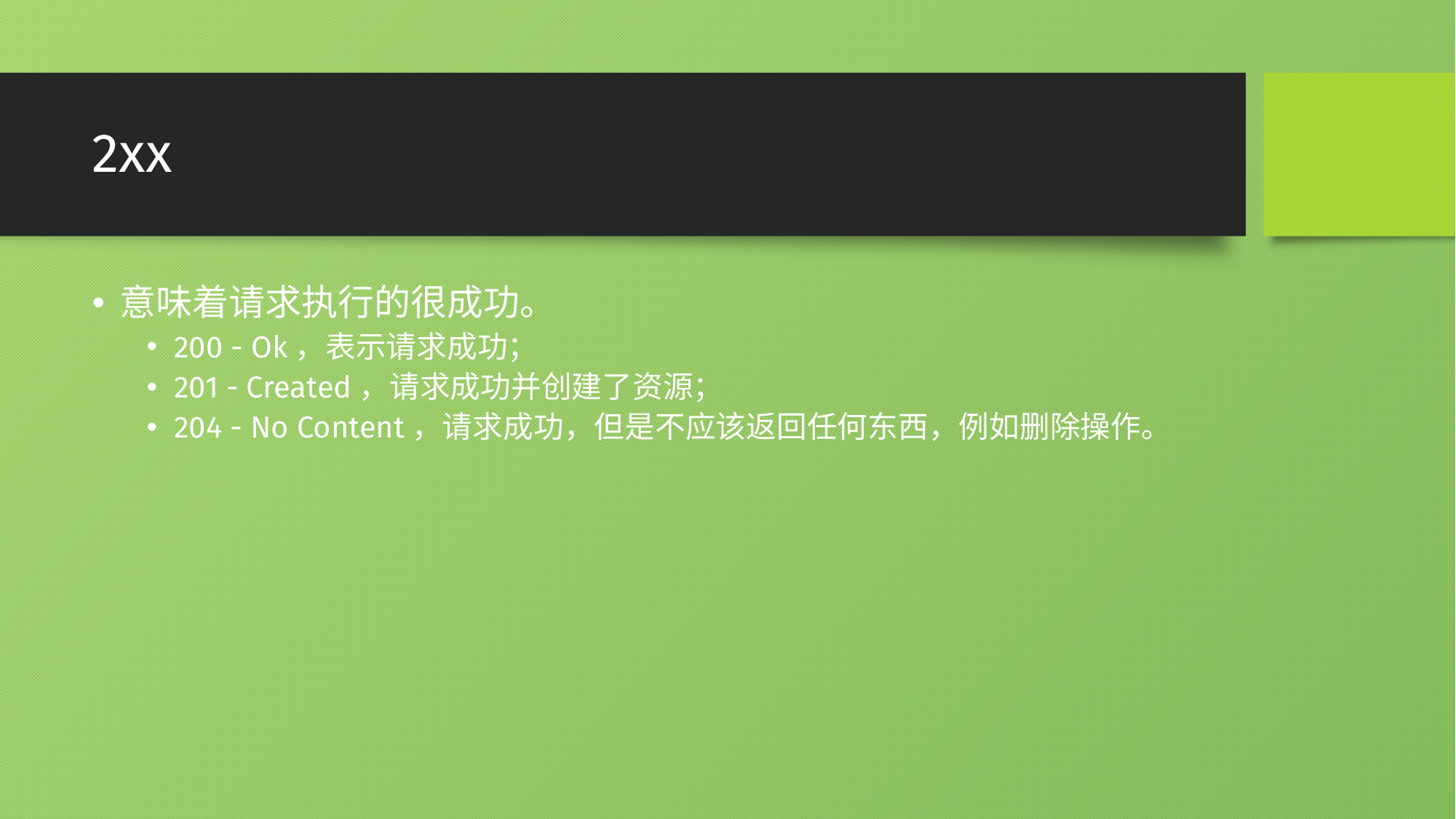

# 2xx
意味着请求执行的很成功。
200 - Ok，表示请求成功；
201 - Created，请求成功并创建了资源；
204 - No Content，请求成功，但是不应该返回任何东西，例如删除操作。